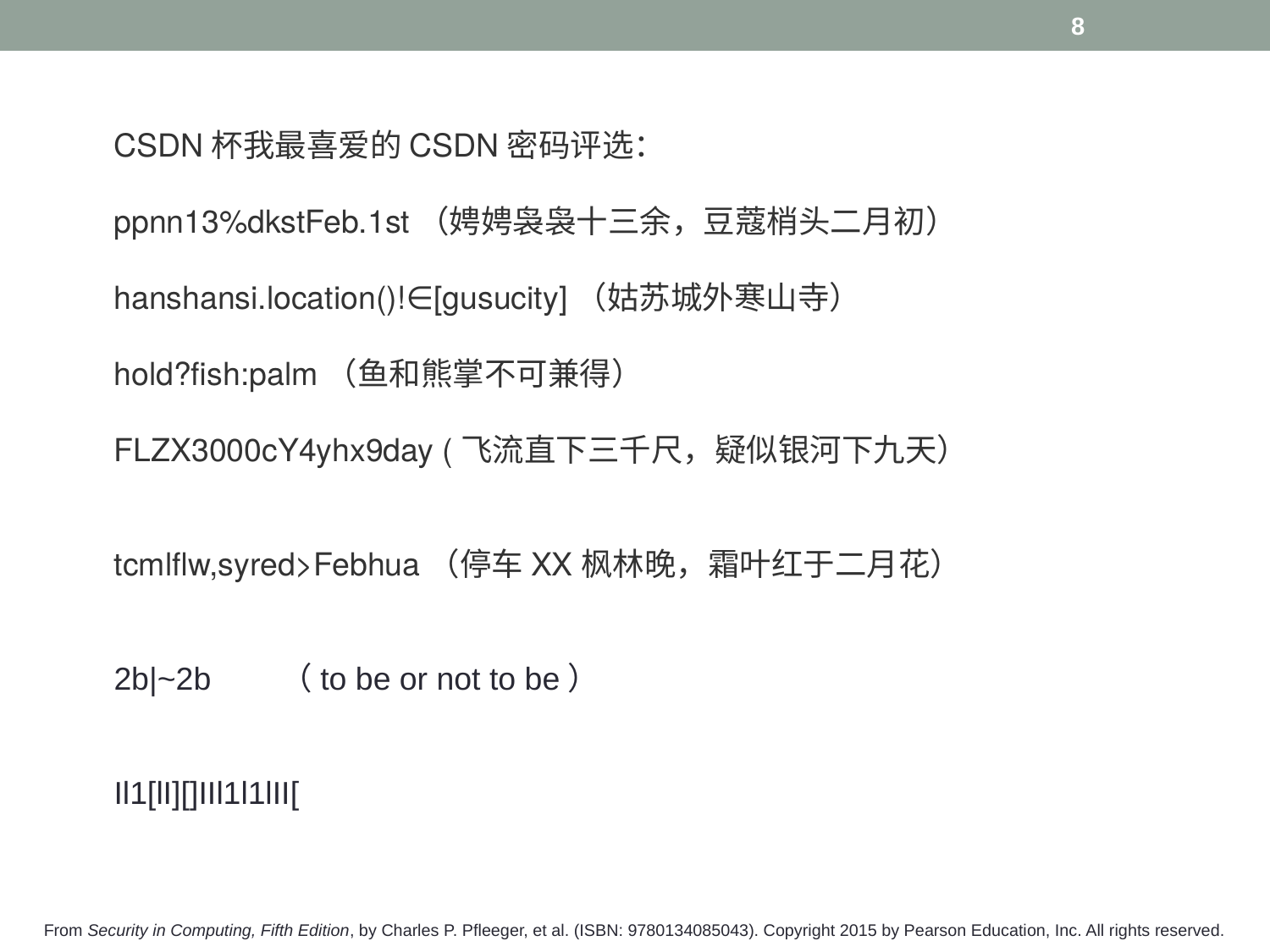

8
CSDN杯我最喜爱的CSDN密码评选：

ppnn13%dkstFeb.1st（娉娉袅袅十三余，豆蔻梢头二月初）

hanshansi.location()!∈[gusucity]（姑苏城外寒山寺）

hold?fish:palm（鱼和熊掌不可兼得）

FLZX3000cY4yhx9day (飞流直下三千尺，疑似银河下九天）

tcmlflw,syred>Febhua（停车XX枫林晚，霜叶红于二月花）

2b|~2b       （to be or not to be）

Il1[lI][]IIl1l1lII[
From Security in Computing, Fifth Edition, by Charles P. Pfleeger, et al. (ISBN: 9780134085043). Copyright 2015 by Pearson Education, Inc. All rights reserved.